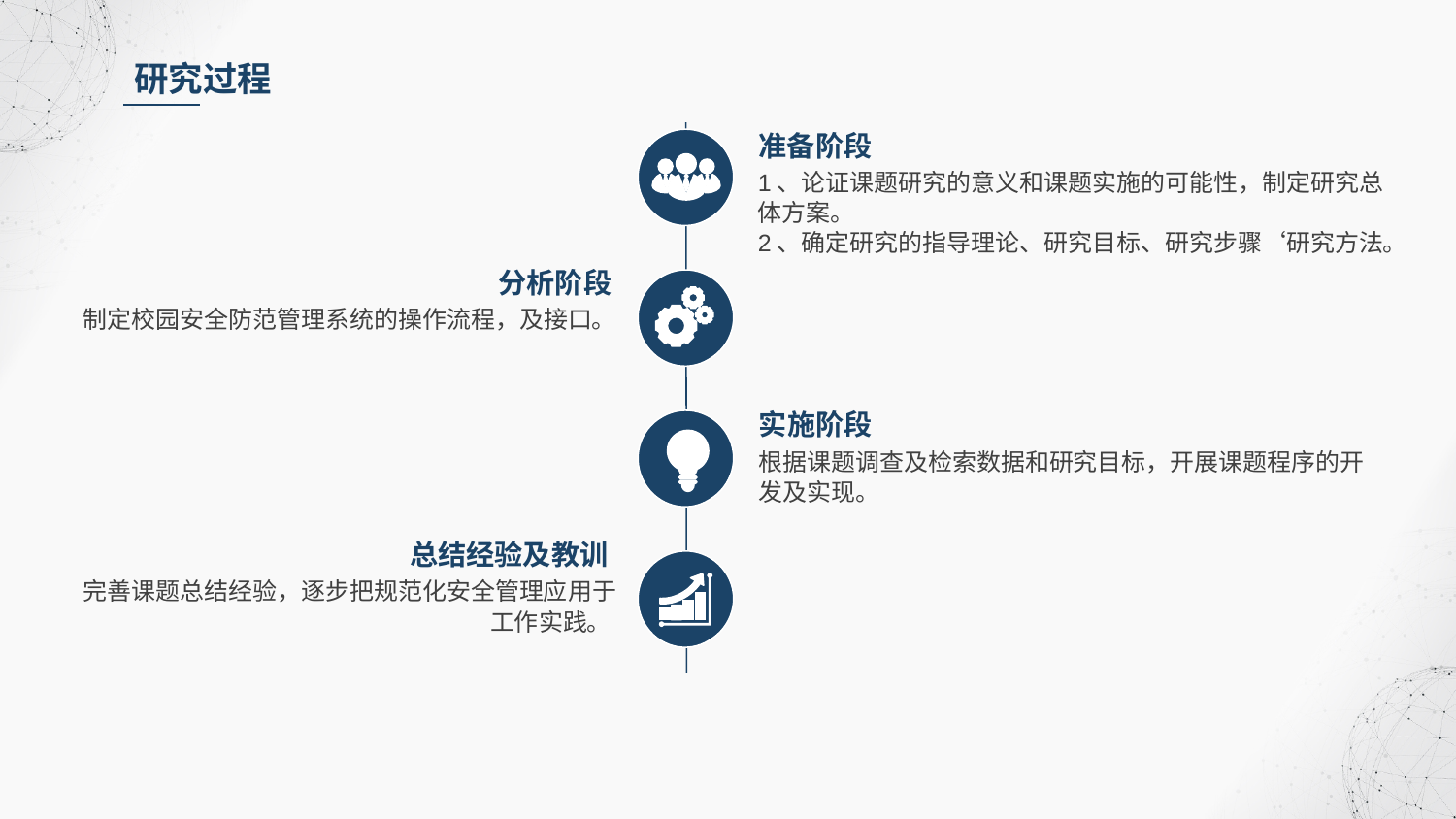

研究过程

准备阶段
1、论证课题研究的意义和课题实施的可能性，制定研究总体方案。
2、确定研究的指导理论、研究目标、研究步骤‘研究方法。
分析阶段
制定校园安全防范管理系统的操作流程，及接口。

实施阶段
根据课题调查及检索数据和研究目标，开展课题程序的开发及实现。

总结经验及教训
完善课题总结经验，逐步把规范化安全管理应用于工作实践。